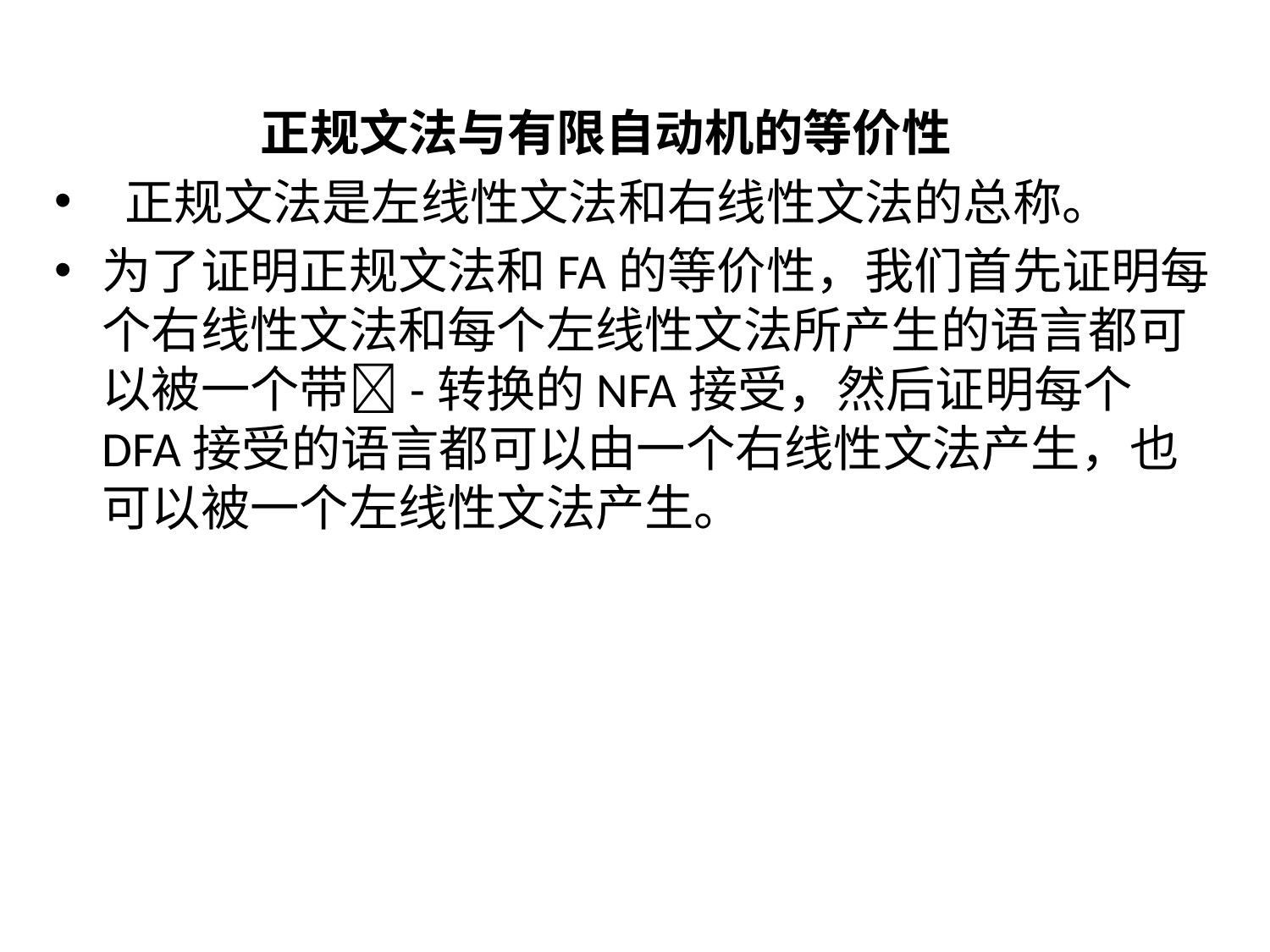

# 正规文法与有限自动机的等价性
 正规文法是左线性文法和右线性文法的总称。
为了证明正规文法和FA的等价性，我们首先证明每个右线性文法和每个左线性文法所产生的语言都可以被一个带ε-转换的NFA接受，然后证明每个DFA接受的语言都可以由一个右线性文法产生，也可以被一个左线性文法产生。